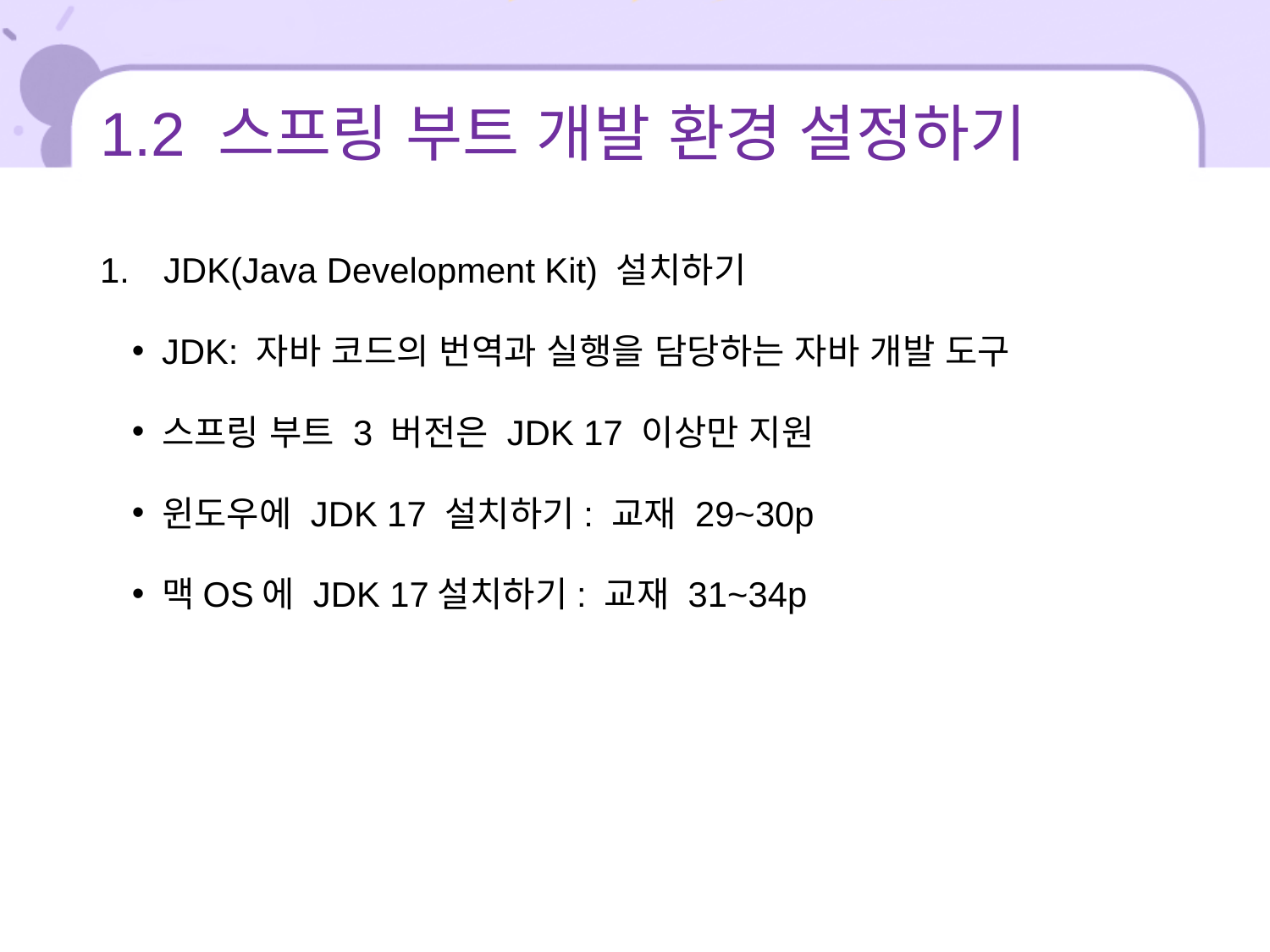

# 1.2 스프링 부트 개발 환경 설정하기
JDK(Java Development Kit) 설치하기
JDK: 자바 코드의 번역과 실행을 담당하는 자바 개발 도구
스프링 부트 3 버전은 JDK 17 이상만 지원
윈도우에 JDK 17 설치하기: 교재 29~30p
맥OS에 JDK 17설치하기: 교재 31~34p